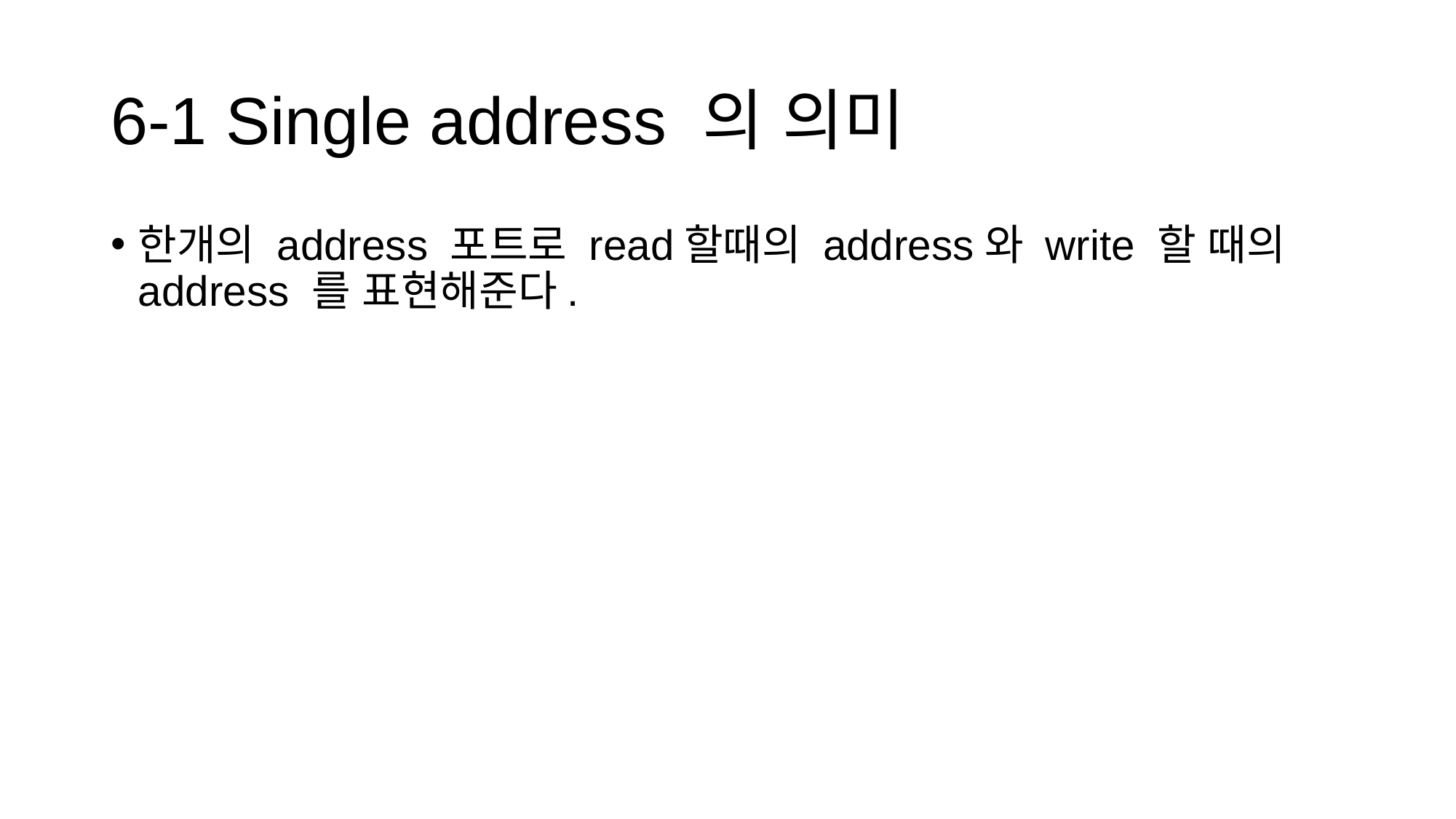

# 6-1 Single address 의 의미
한개의 address 포트로 read할때의 address와 write 할 때의 address 를 표현해준다.